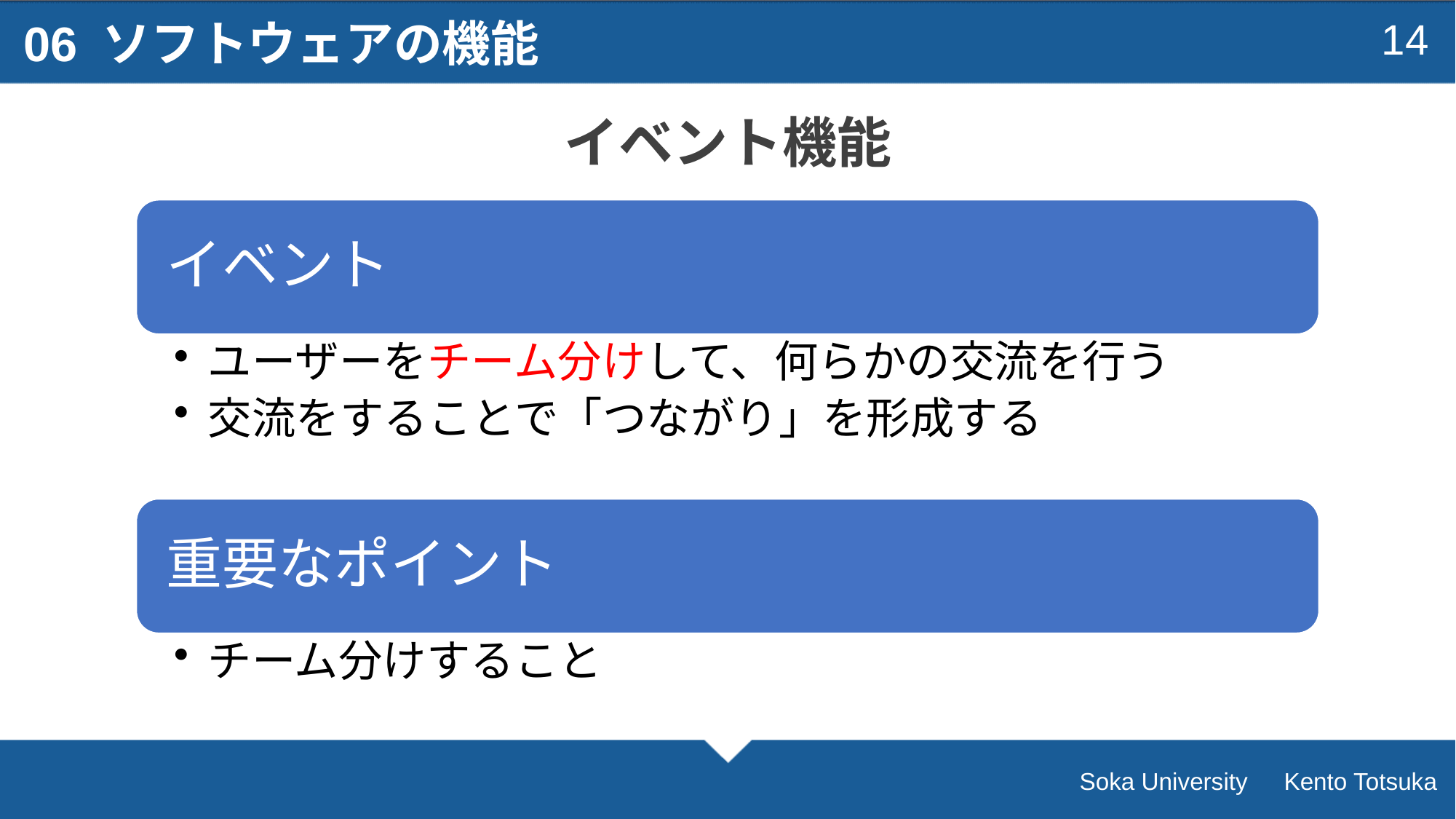

06 ソフトウェアの機能
14
イベント機能
イベント
ユーザーをチーム分けして、何らかの交流を行う
交流をすることで「つながり」を形成する
重要なポイント
チーム分けすること
Soka University　Kento Totsuka